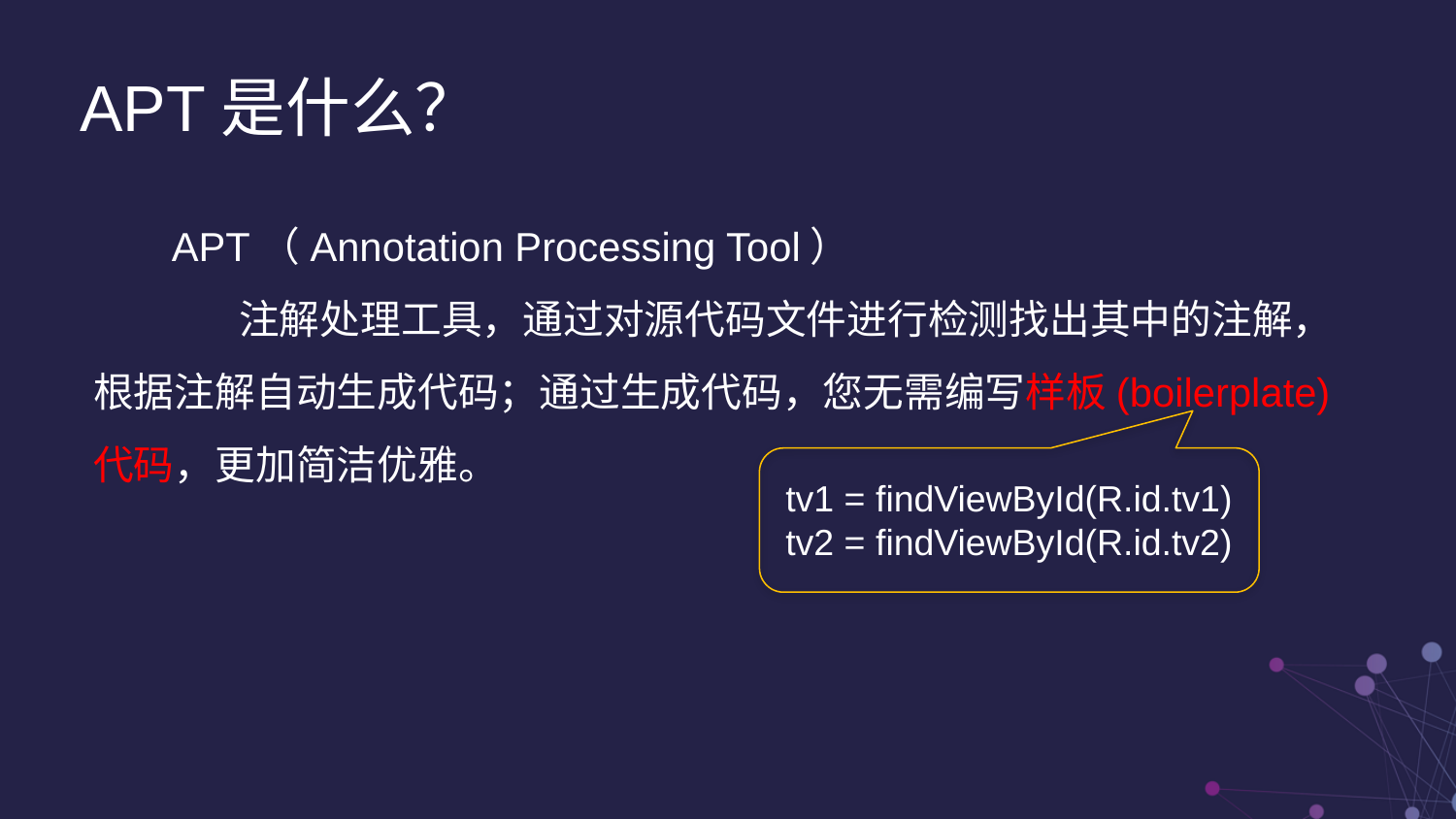

APT是什么？
       APT（Annotation Processing Tool）
	注解处理工具，通过对源代码文件进行检测找出其中的注解，根据注解自动生成代码；通过生成代码，您无需编写样板(boilerplate)代码，更加简洁优雅。

tv1 = findViewById(R.id.tv1)
tv2 = findViewById(R.id.tv2)